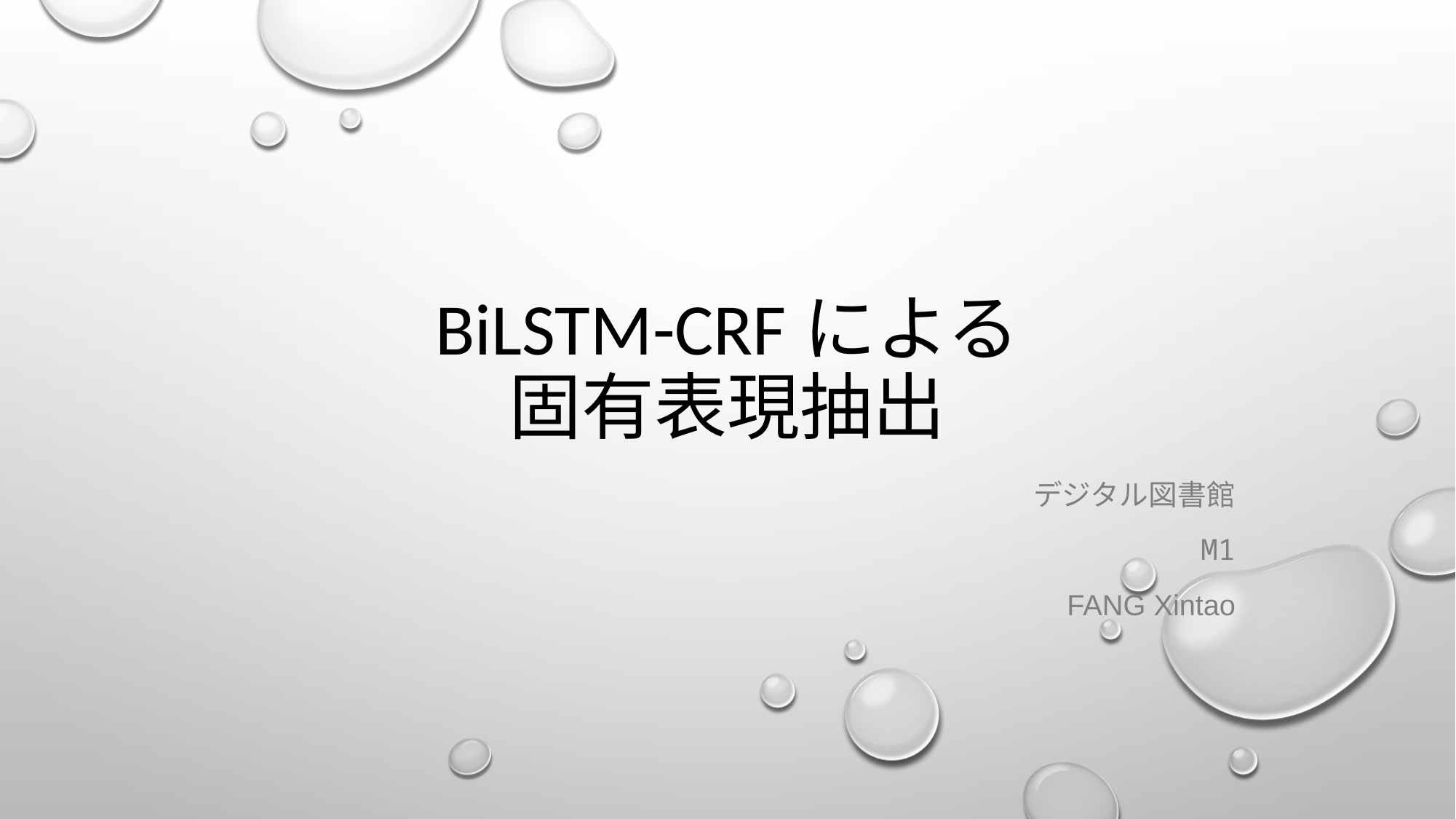

# Bilstm-crfによる 固有表現抽出
デジタル図書館
m1
FANG Xintao